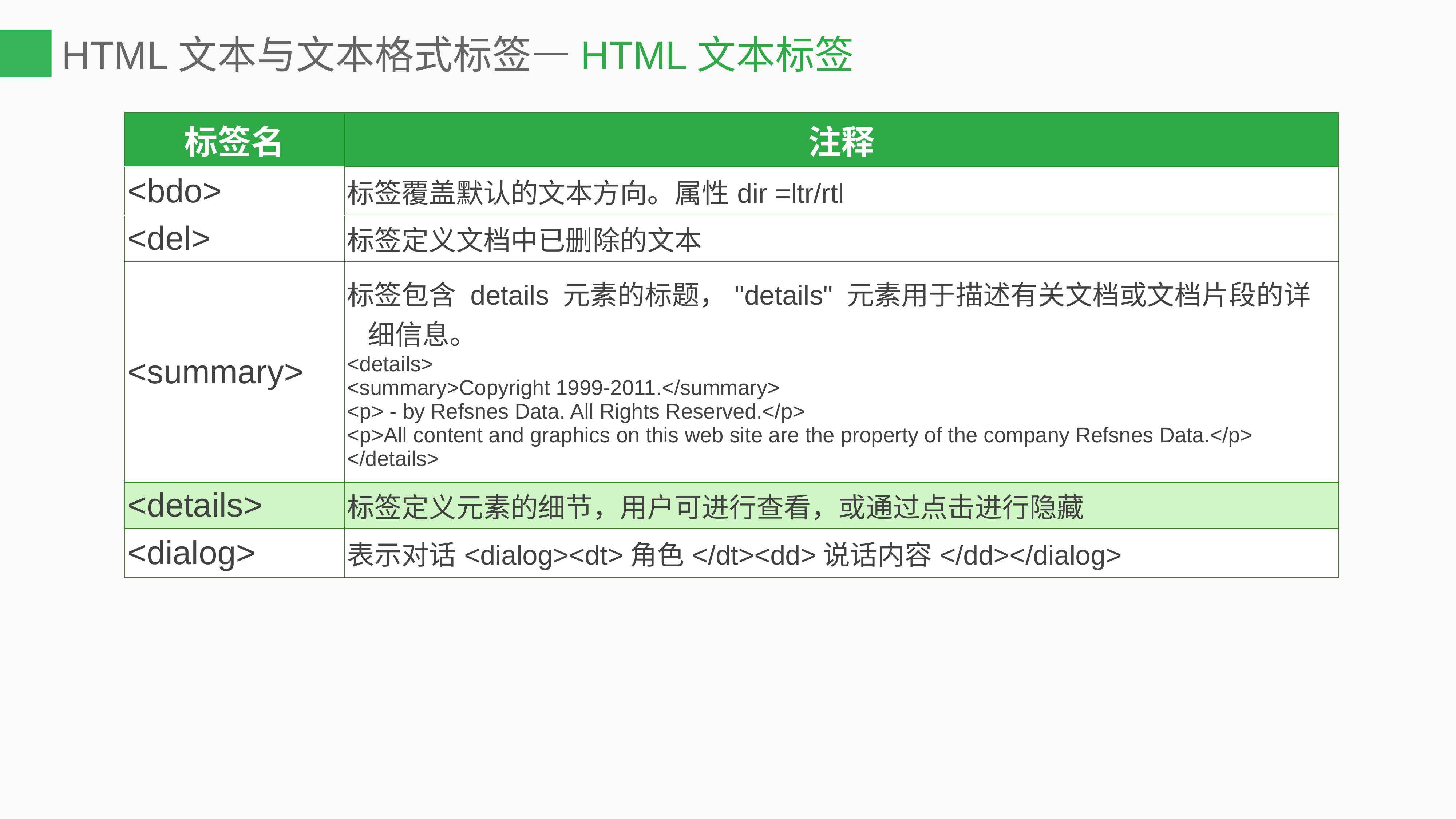

# HTML文本与文本格式标签—HTML文本标签
| 标签名 | 注释 |
| --- | --- |
| <bdo> | 标签覆盖默认的文本方向。属性dir =ltr/rtl |
| <del> | 标签定义文档中已删除的文本 |
| <summary> | 标签包含 details 元素的标题，"details" 元素用于描述有关文档或文档片段的详细信息。 <details> <summary>Copyright 1999-2011.</summary> <p> - by Refsnes Data. All Rights Reserved.</p> <p>All content and graphics on this web site are the property of the company Refsnes Data.</p> </details> |
| <details> | 标签定义元素的细节，用户可进行查看，或通过点击进行隐藏 |
| <dialog> | 表示对话<dialog><dt>角色</dt><dd>说话内容</dd></dialog> |